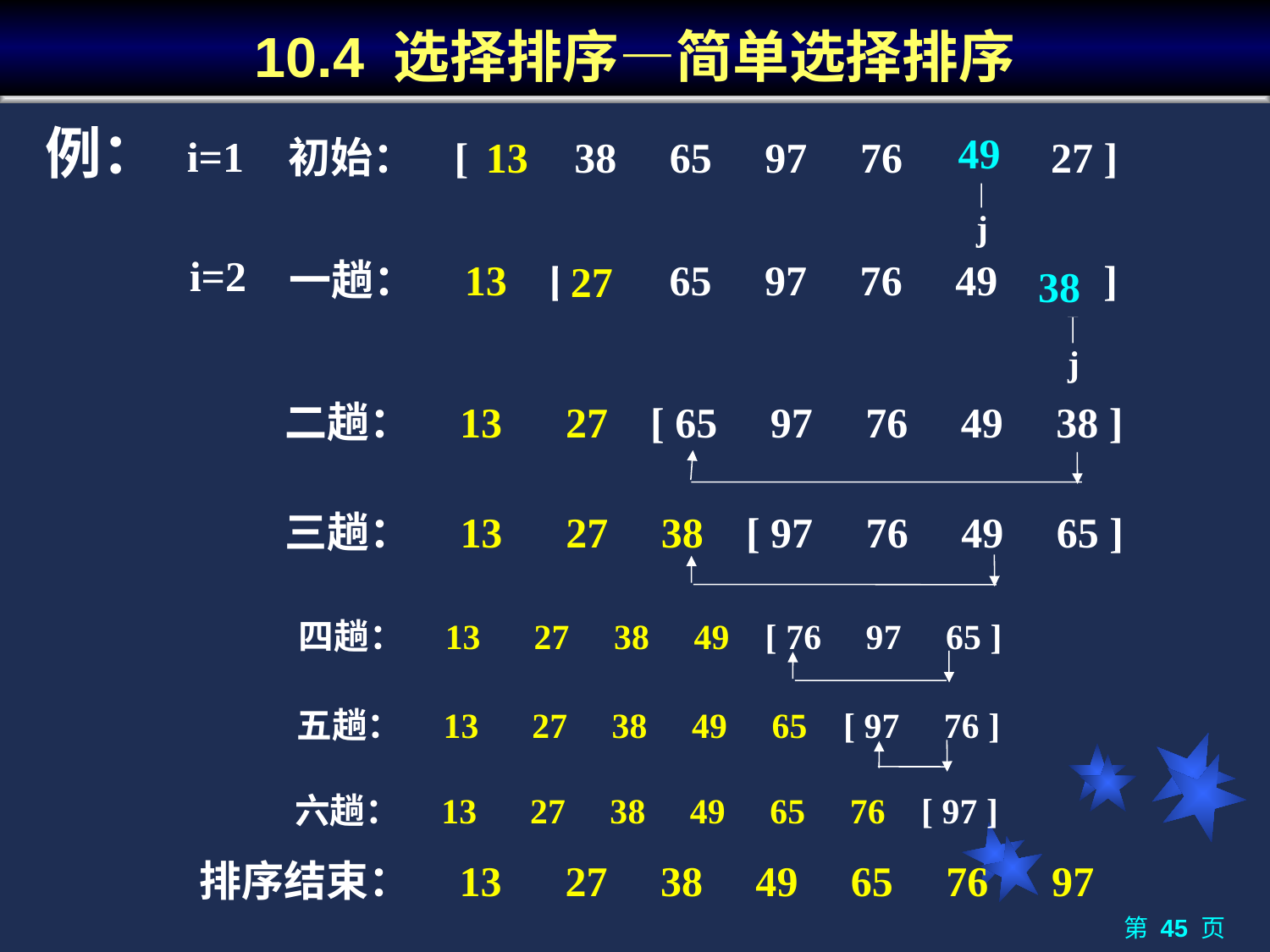

# 10.4 选择排序—简单选择排序

例：
49
i=1
初始：   [ 49     38     65     97     76     13     27 ]
13

j
i=2
一趟：    13    [ 38     65     97     76     49     27 ]
27
38

j
二趟：    13      27    [ 65     97     76     49     38 ]

三趟：    13      27     38    [ 97     76     49     65 ]

四趟：    13      27     38     49    [ 76     97     65 ]

五趟：    13      27     38     49     65    [ 97     76 ]

六趟：    13      27     38     49     65     76    [ 97 ]
排序结束：    13      27     38     49     65     76      97
第 45 页